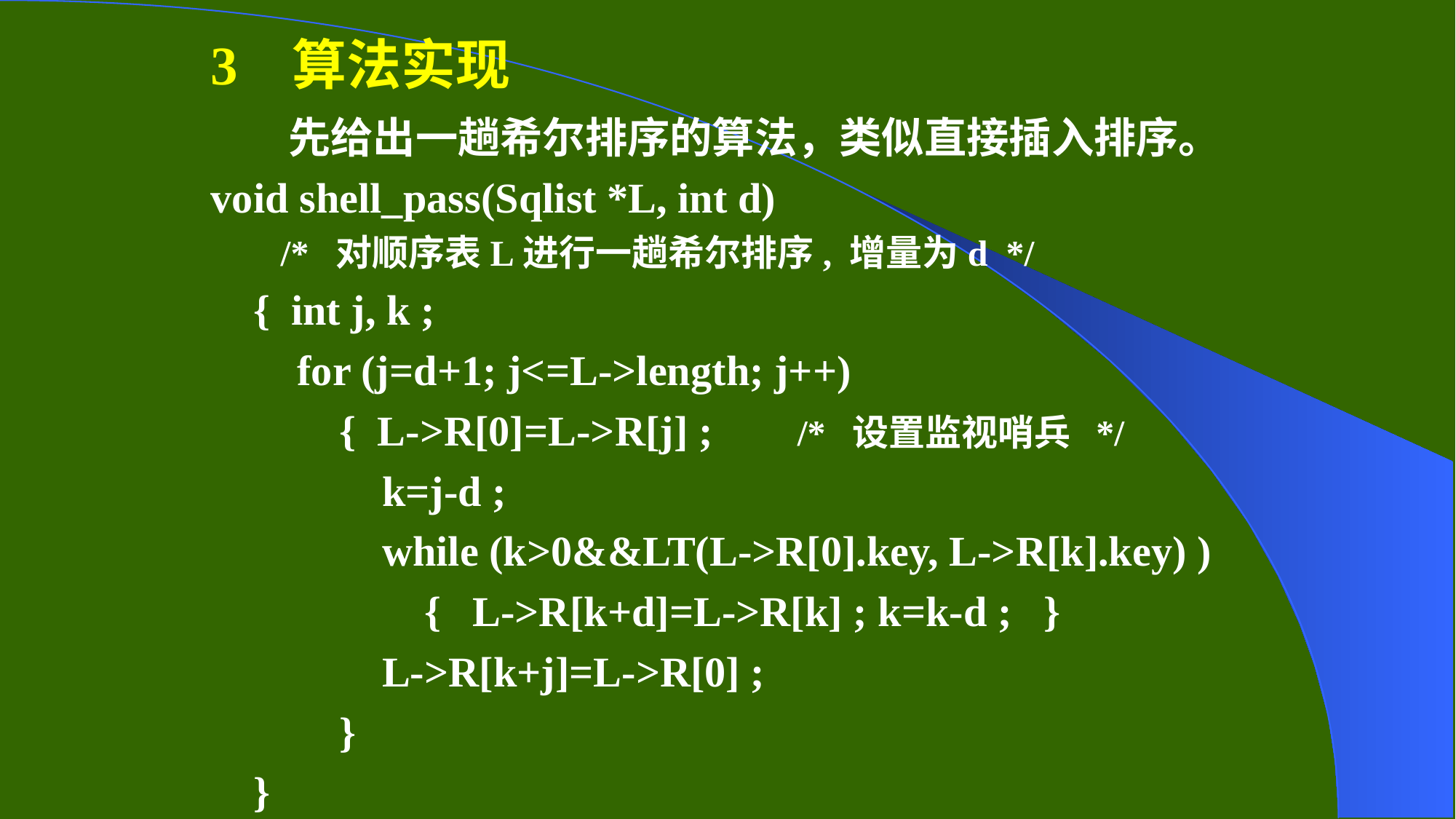

3   算法实现
       先给出一趟希尔排序的算法，类似直接插入排序。
void shell_pass(Sqlist *L, int d)
   /*  对顺序表L进行一趟希尔排序, 增量为d  */
{  int j, k ;
for (j=d+1; j<=L->length; j++)
{  L->R[0]=L->R[j] ;        /*  设置监视哨兵  */
k=j-d ;
while (k>0&&LT(L->R[0].key, L->R[k].key) )
    {   L->R[k+d]=L->R[k] ; k=k-d ;   }
L->R[k+j]=L->R[0] ;
}
}